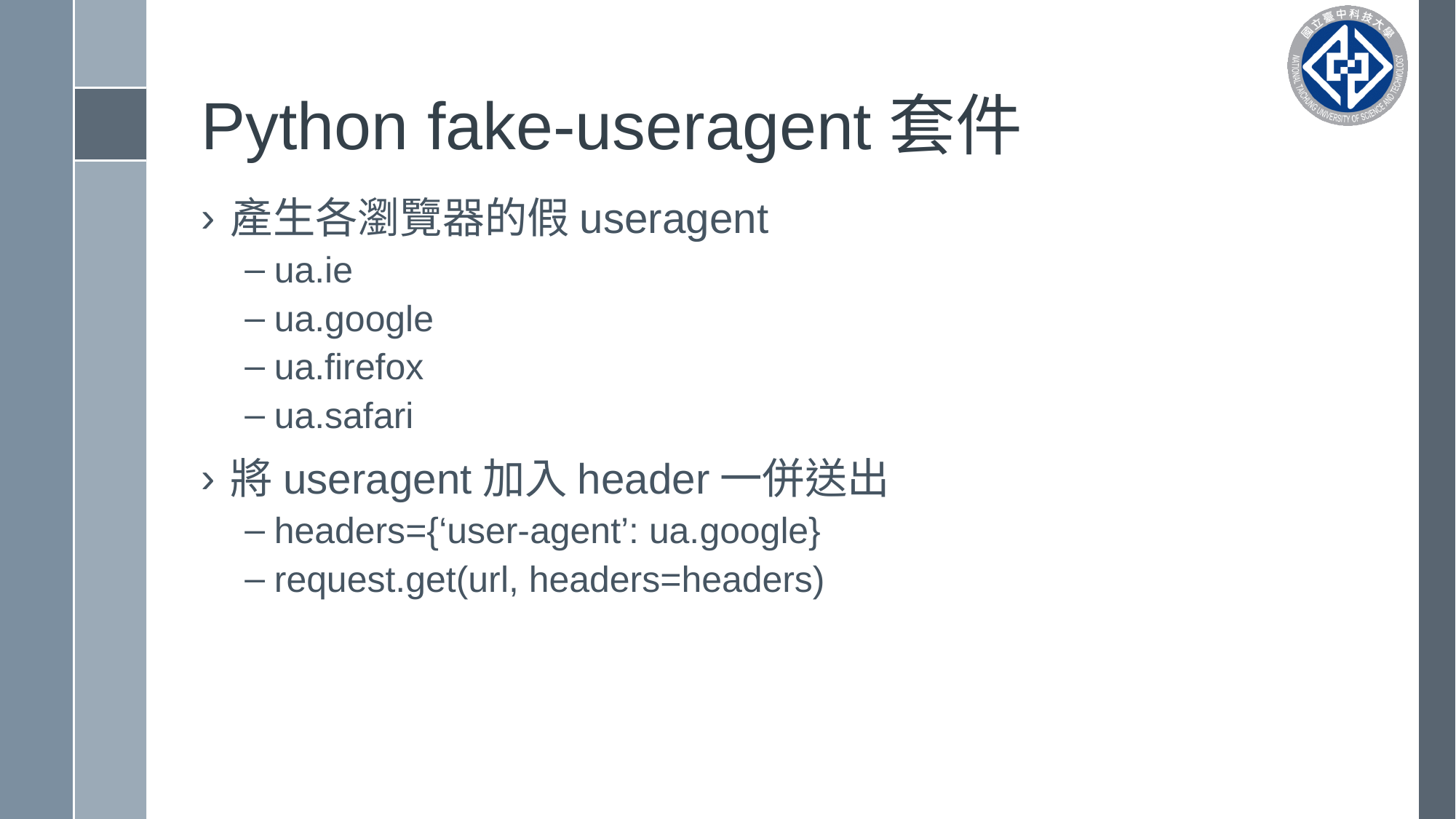

# Python fake-useragent套件
產生各瀏覽器的假useragent
ua.ie
ua.google
ua.firefox
ua.safari
將useragent加入header一併送出
headers={‘user-agent’: ua.google}
request.get(url, headers=headers)